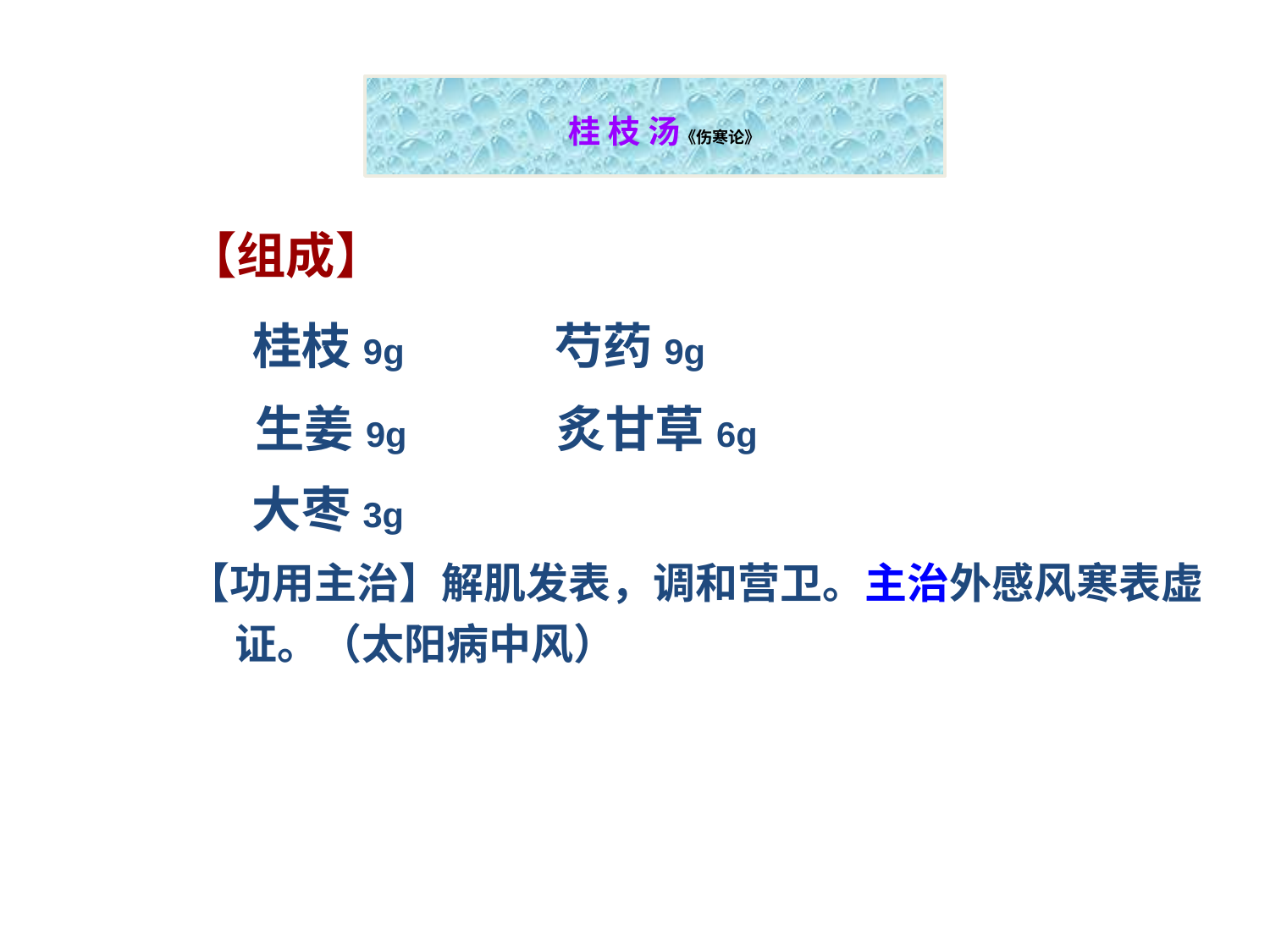

# 桂 枝 汤《伤寒论》
【组成】
    桂枝9g          芍药9g
     生姜9g          炙甘草6g
       大枣3g
【功用主治】解肌发表，调和营卫。主治外感风寒表虚证。（太阳病中风）